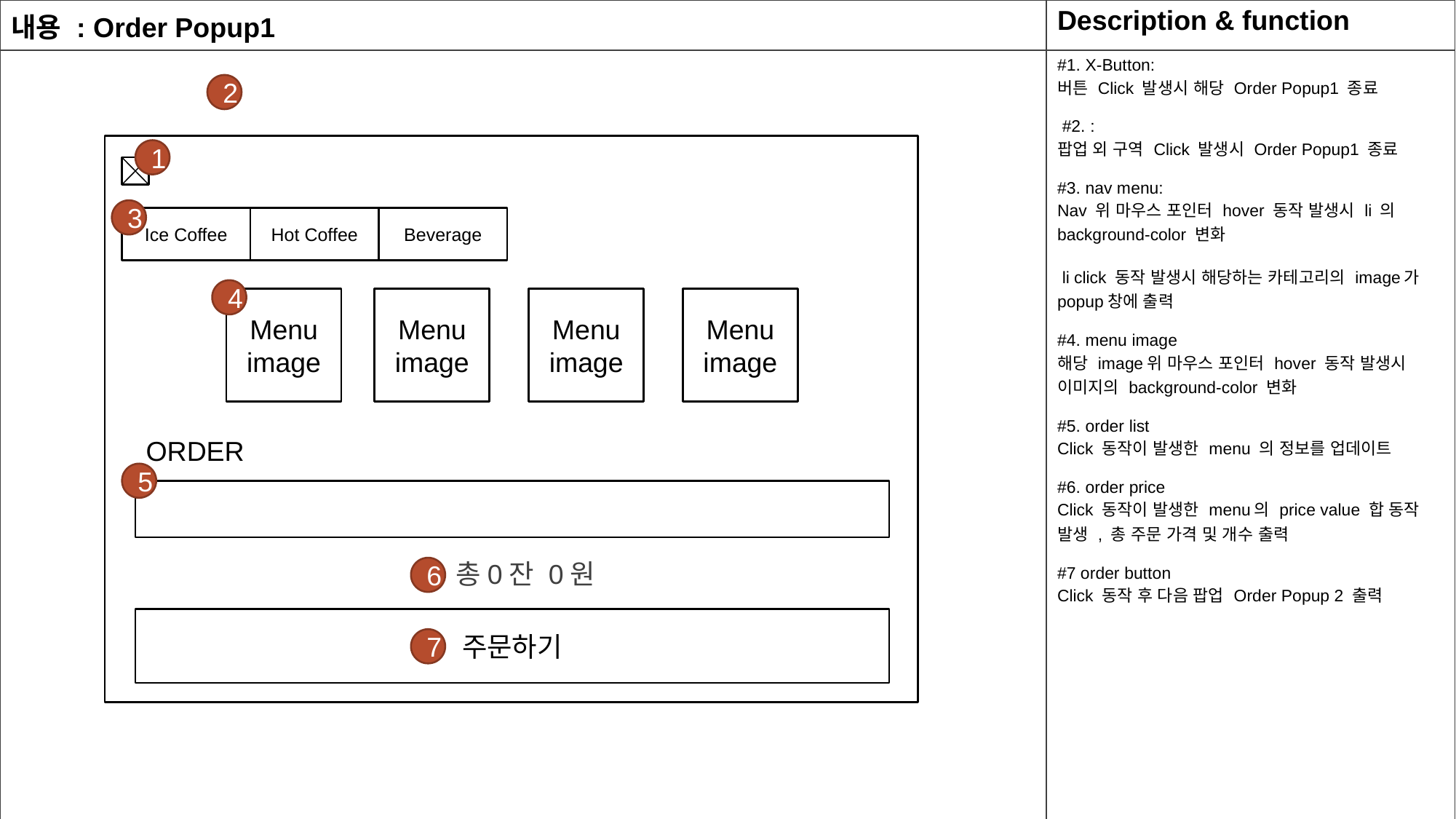

| 내용 : Order Popup1 | Description & function |
| --- | --- |
|  | #1. X-Button: 버튼 Click 발생시 해당 Order Popup1 종료 #2. : 팝업 외 구역 Click 발생시 Order Popup1 종료 #3. nav menu: Nav 위 마우스 포인터 hover 동작 발생시 li 의 background-color 변화 li click 동작 발생시 해당하는 카테고리의 image가 popup창에 출력 #4. menu image 해당 image위 마우스 포인터 hover 동작 발생시 이미지의 background-color 변화 #5. order list Click 동작이 발생한 menu 의 정보를 업데이트 #6. order price Click 동작이 발생한 menu의 price value 합 동작 발생 , 총 주문 가격 및 개수 출력 #7 order button Click 동작 후 다음 팝업 Order Popup 2 출력 |
2

1

3
Ice Coffee
Hot Coffee
Beverage
4
Menu
image
Menu
image
Menu
image
Menu
image
ORDER
5

총0잔 0원
6
주문하기
7